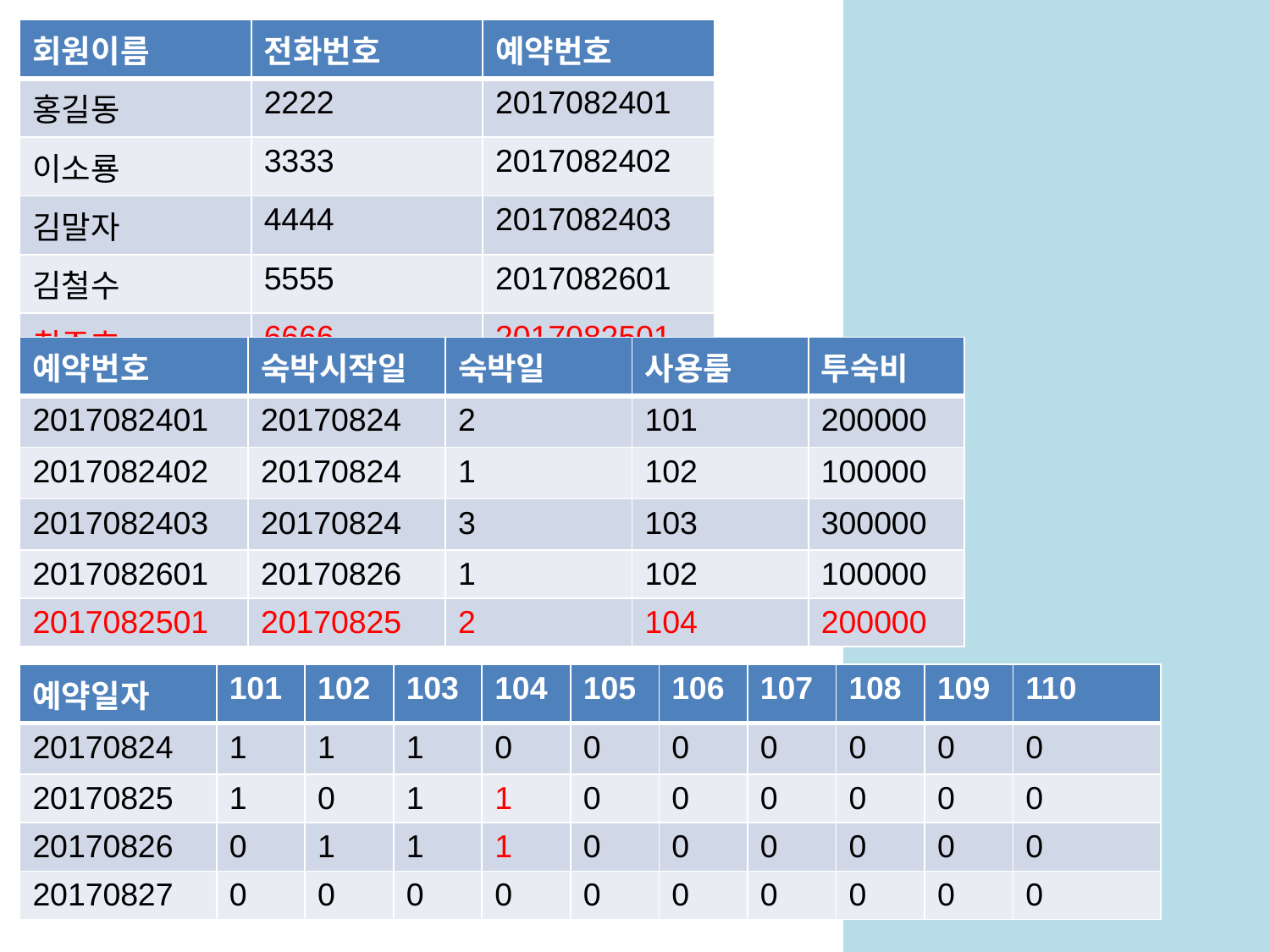

| 회원이름 | 전화번호 | 예약번호 |
| --- | --- | --- |
| 홍길동 | 2222 | 2017082401 |
| 이소룡 | 3333 | 2017082402 |
| 김말자 | 4444 | 2017082403 |
| 김철수 | 5555 | 2017082601 |
| 최주호 | 6666 | 2017082501 |
| 예약번호 | 숙박시작일 | 숙박일 | 사용룸 | 투숙비 |
| --- | --- | --- | --- | --- |
| 2017082401 | 20170824 | 2 | 101 | 200000 |
| 2017082402 | 20170824 | 1 | 102 | 100000 |
| 2017082403 | 20170824 | 3 | 103 | 300000 |
| 2017082601 | 20170826 | 1 | 102 | 100000 |
| 2017082501 | 20170825 | 2 | 104 | 200000 |
| 예약일자 | 101 | 102 | 103 | 104 | 105 | 106 | 107 | 108 | 109 | 110 |
| --- | --- | --- | --- | --- | --- | --- | --- | --- | --- | --- |
| 20170824 | 1 | 1 | 1 | 0 | 0 | 0 | 0 | 0 | 0 | 0 |
| 20170825 | 1 | 0 | 1 | 1 | 0 | 0 | 0 | 0 | 0 | 0 |
| 20170826 | 0 | 1 | 1 | 1 | 0 | 0 | 0 | 0 | 0 | 0 |
| 20170827 | 0 | 0 | 0 | 0 | 0 | 0 | 0 | 0 | 0 | 0 |